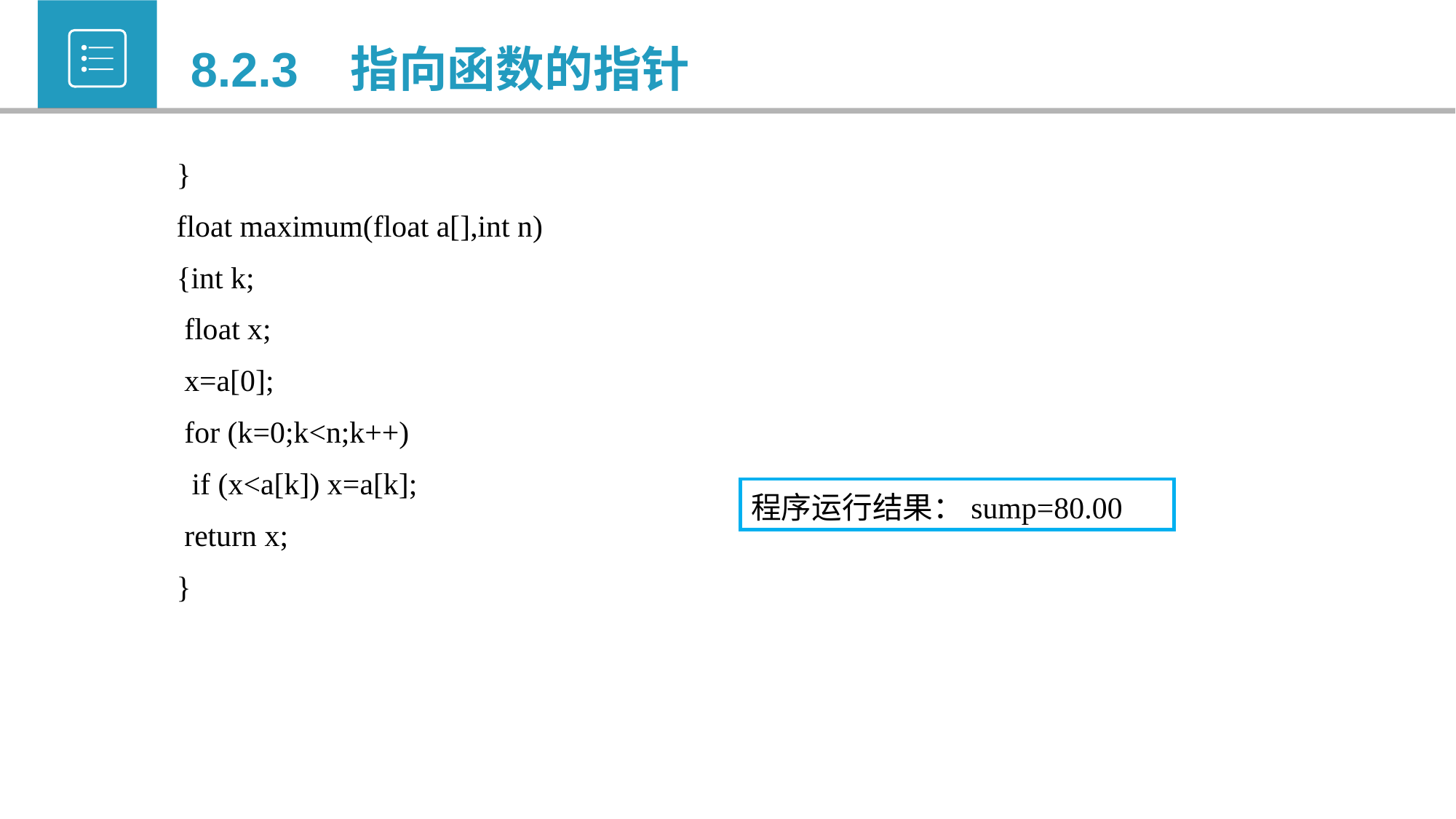

8.2.3   指向函数的指针
}
float maximum(float a[],int n)
{int k;
 float x;
 x=a[0];
 for (k=0;k<n;k++)
  if (x<a[k]) x=a[k];
 return x;
}
程序运行结果：sump=80.00